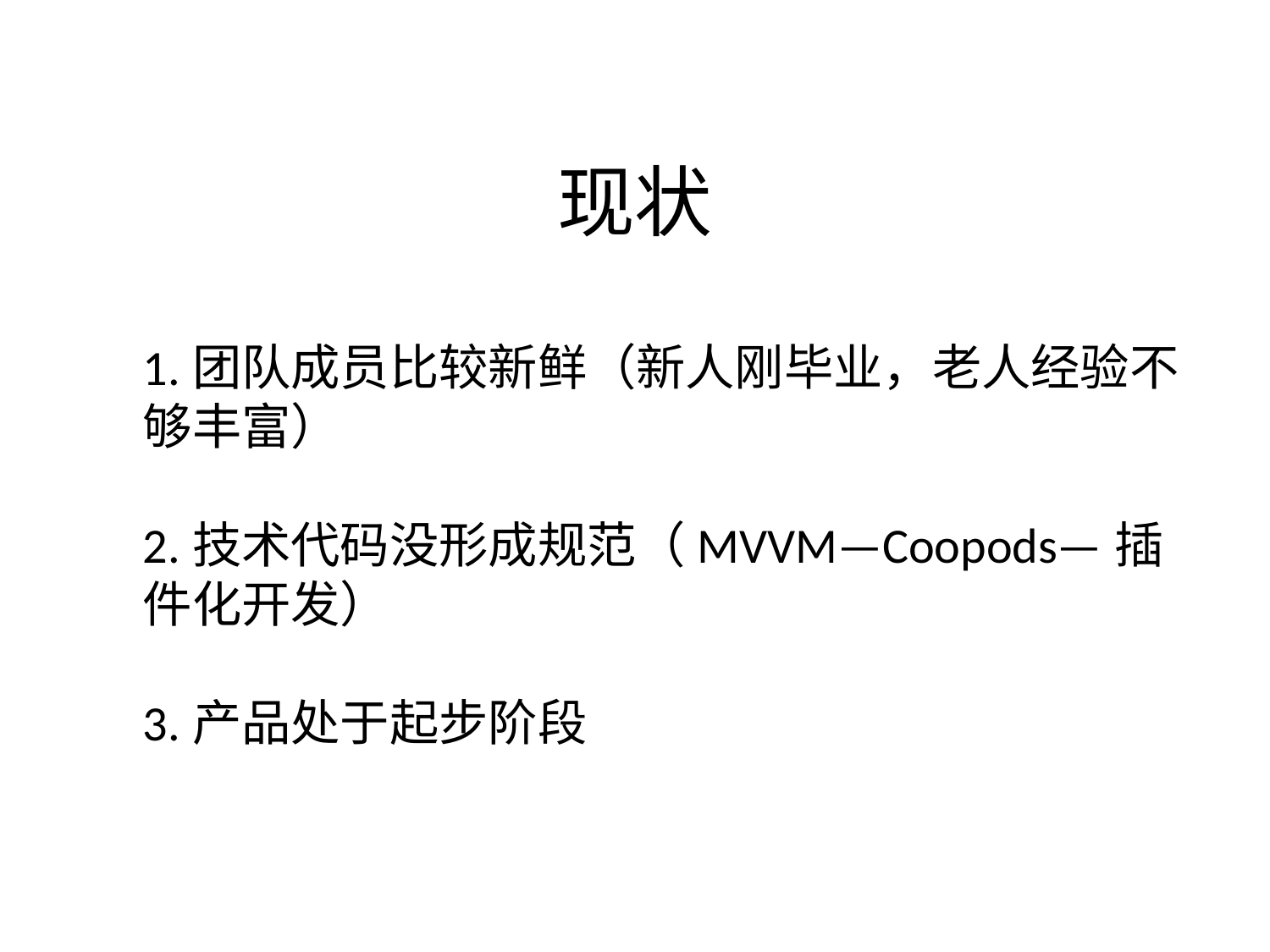

# 现状
1.团队成员比较新鲜（新人刚毕业，老人经验不够丰富）

2.技术代码没形成规范（MVVM—Coopods—插件化开发）

3.产品处于起步阶段